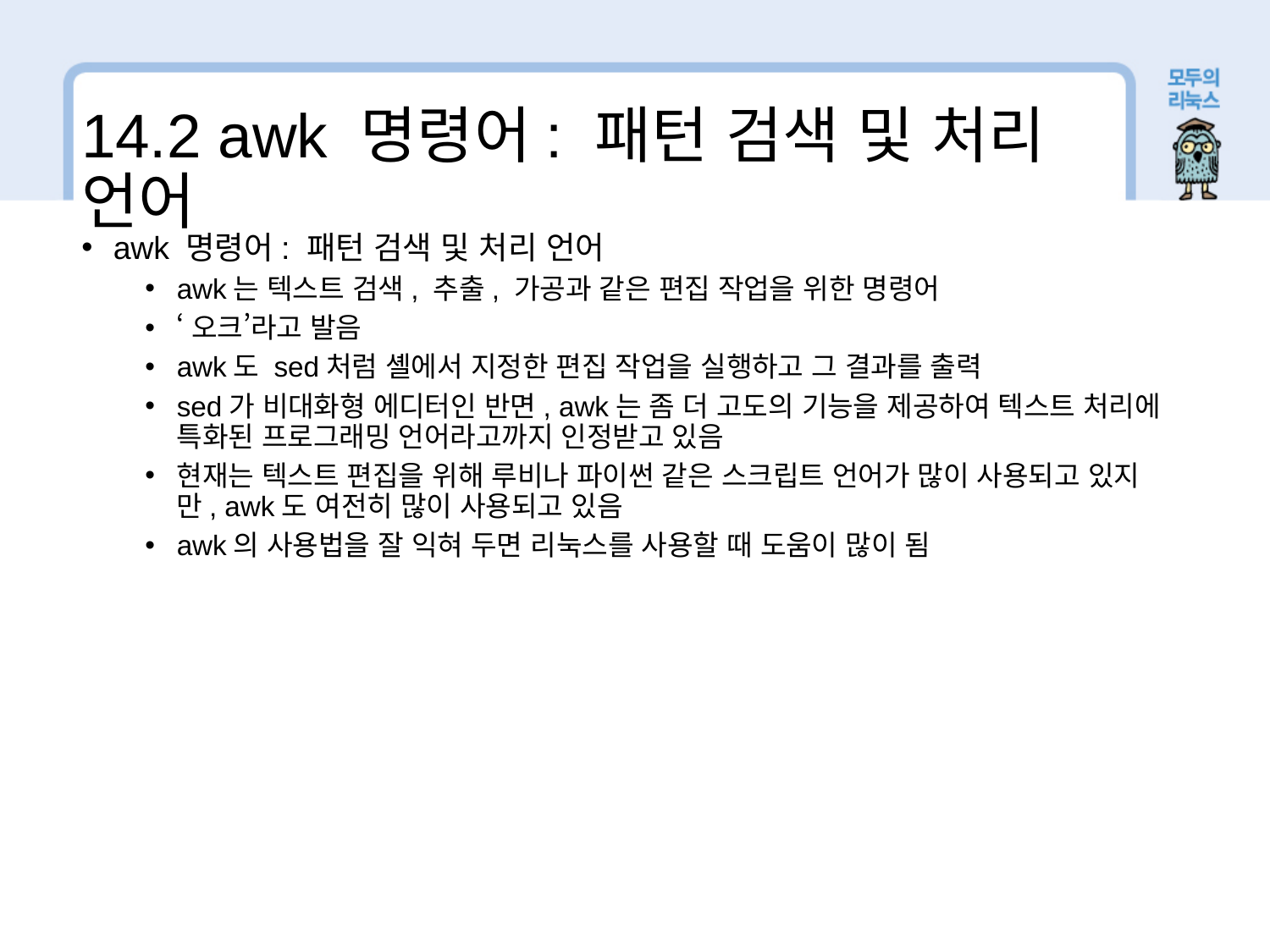

14.2 awk 명령어: 패턴 검색 및 처리 언어
awk 명령어: 패턴 검색 및 처리 언어
awk는 텍스트 검색, 추출, 가공과 같은 편집 작업을 위한 명령어
‘오크’라고 발음
awk도 sed처럼 셸에서 지정한 편집 작업을 실행하고 그 결과를 출력
sed가 비대화형 에디터인 반면, awk는 좀 더 고도의 기능을 제공하여 텍스트 처리에 특화된 프로그래밍 언어라고까지 인정받고 있음
현재는 텍스트 편집을 위해 루비나 파이썬 같은 스크립트 언어가 많이 사용되고 있지만, awk도 여전히 많이 사용되고 있음
awk의 사용법을 잘 익혀 두면 리눅스를 사용할 때 도움이 많이 됨